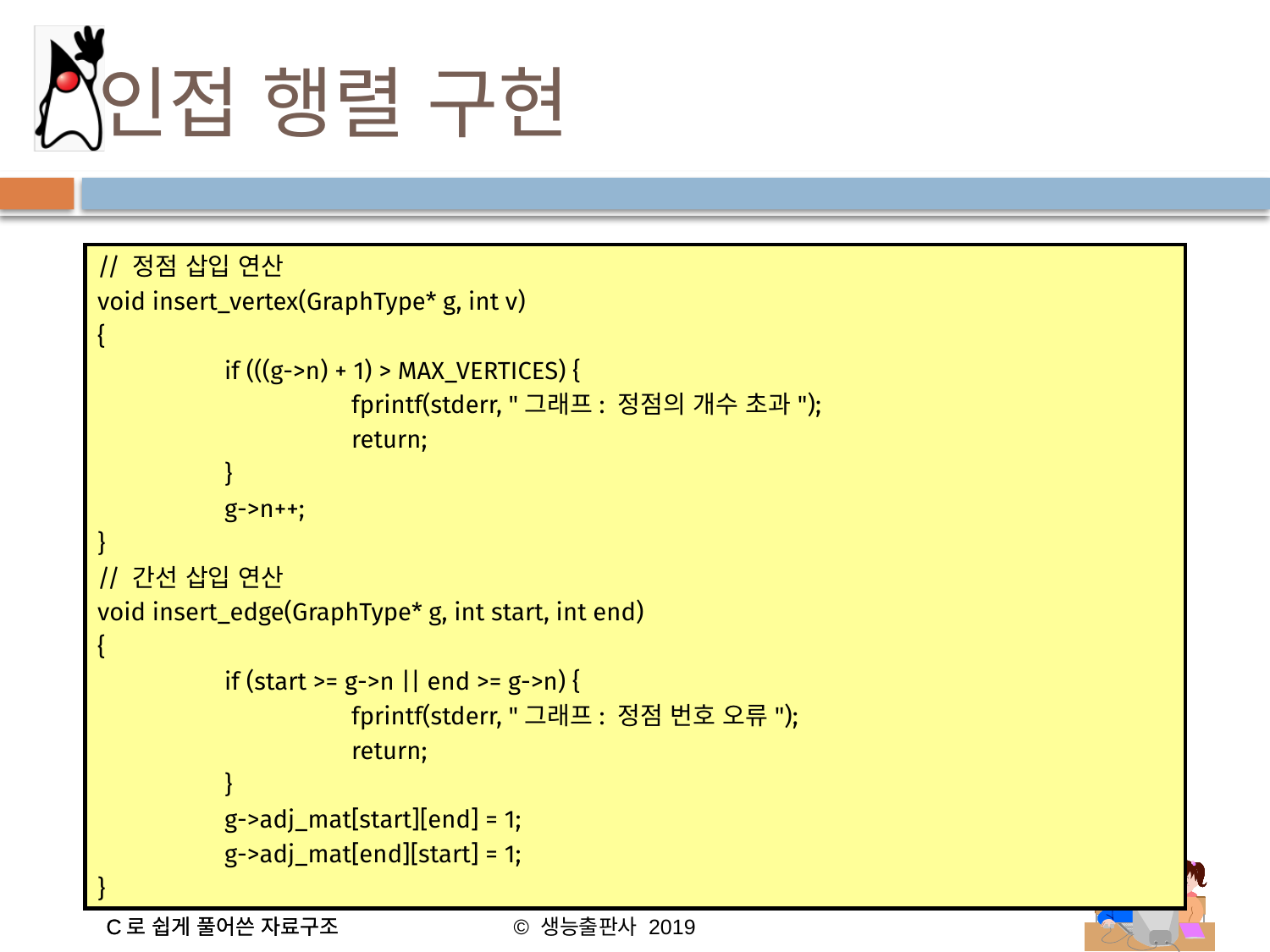

# 인접 행렬 구현
// 정점 삽입 연산
void insert_vertex(GraphType* g, int v)
{
	if (((g->n) + 1) > MAX_VERTICES) {
		fprintf(stderr, "그래프: 정점의 개수 초과");
		return;
	}
	g->n++;
}
// 간선 삽입 연산
void insert_edge(GraphType* g, int start, int end)
{
	if (start >= g->n || end >= g->n) {
		fprintf(stderr, "그래프: 정점 번호 오류");
		return;
	}
	g->adj_mat[start][end] = 1;
	g->adj_mat[end][start] = 1;
}